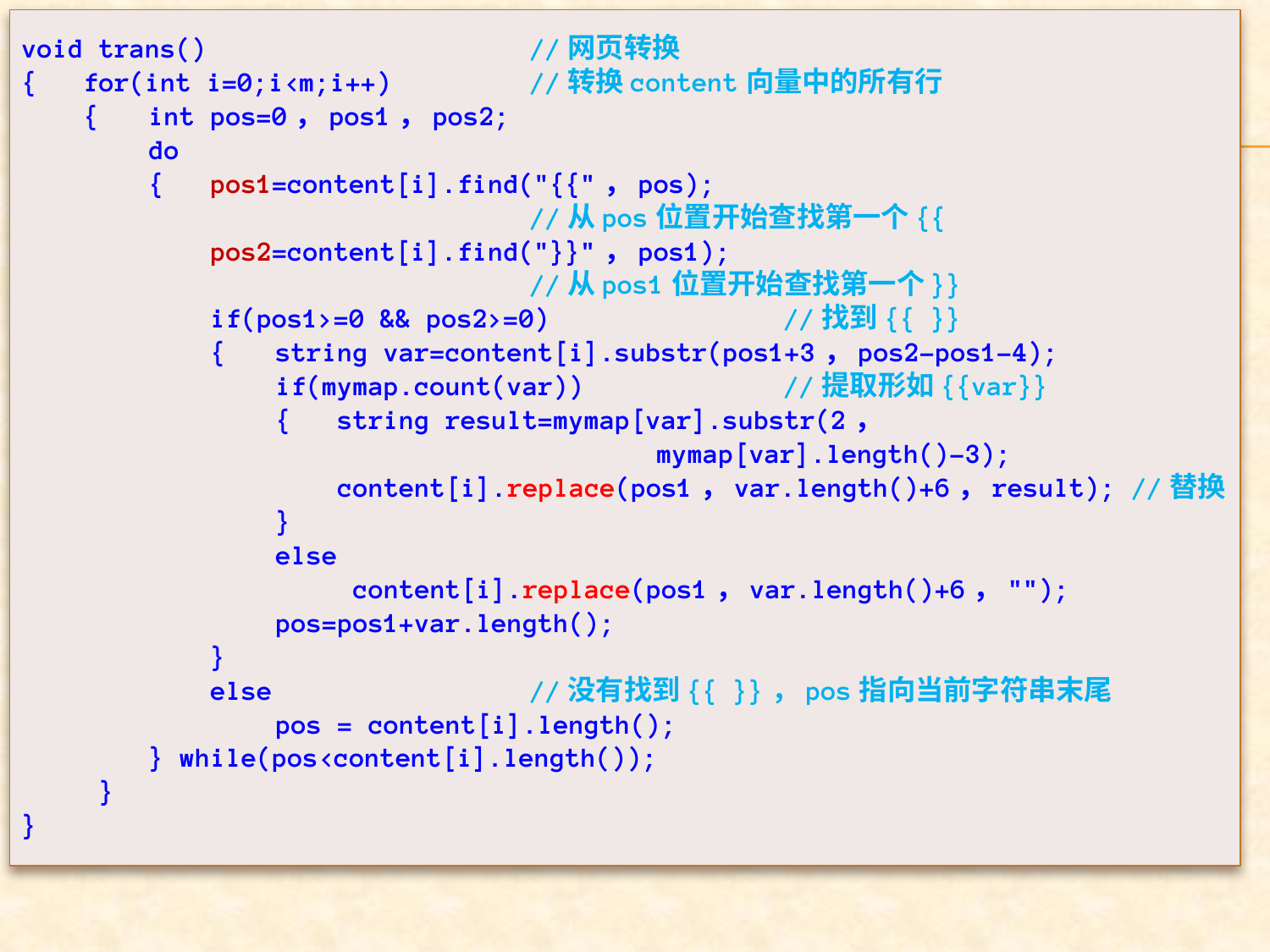

void trans()			//网页转换
{   for(int i=0;i<m;i++)		//转换content向量中的所有行
    {	int pos=0，pos1，pos2;
	do
	{   pos1=content[i].find("{{"，pos);
      				//从pos位置开始查找第一个{{
	    pos2=content[i].find("}}"，pos1);
 				//从pos1位置开始查找第一个}}
	    if(pos1>=0 && pos2>=0)		//找到{{ }}
	    {	string var=content[i].substr(pos1+3，pos2-pos1-4);
		if(mymap.count(var))		//提取形如{{var}}
		{   string result=mymap[var].substr(2，
					mymap[var].length()-3);
		    content[i].replace(pos1，var.length()+6，result); //替换
		}
		else
		     content[i].replace(pos1，var.length()+6，"");
		pos=pos1+var.length();
	    }
	    else			//没有找到{{ }}，pos指向当前字符串末尾
		pos = content[i].length();
	} while(pos<content[i].length());
     }
}